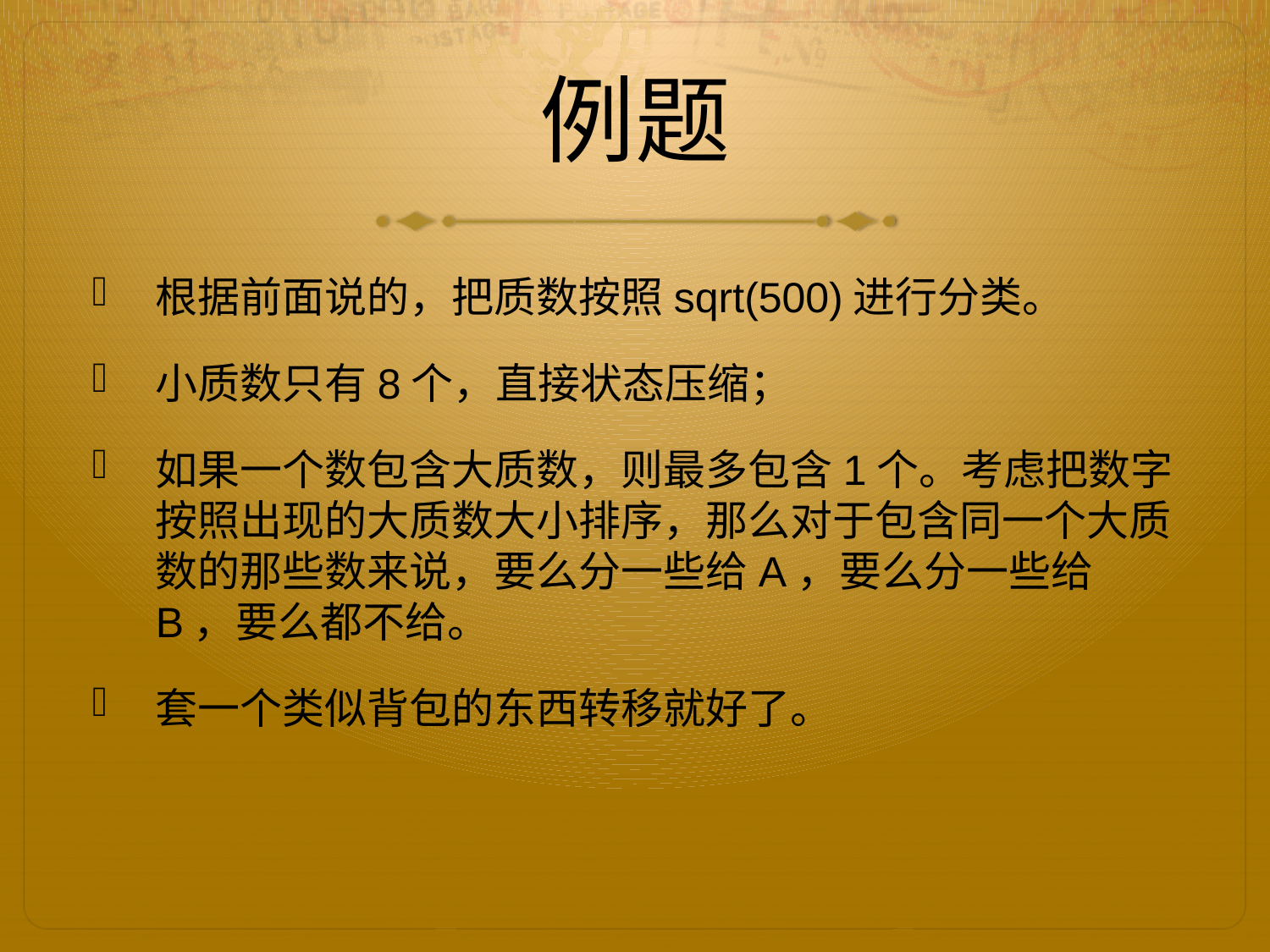

# 例题
根据前面说的，把质数按照sqrt(500)进行分类。
小质数只有8个，直接状态压缩；
如果一个数包含大质数，则最多包含1个。考虑把数字按照出现的大质数大小排序，那么对于包含同一个大质数的那些数来说，要么分一些给A，要么分一些给B，要么都不给。
套一个类似背包的东西转移就好了。